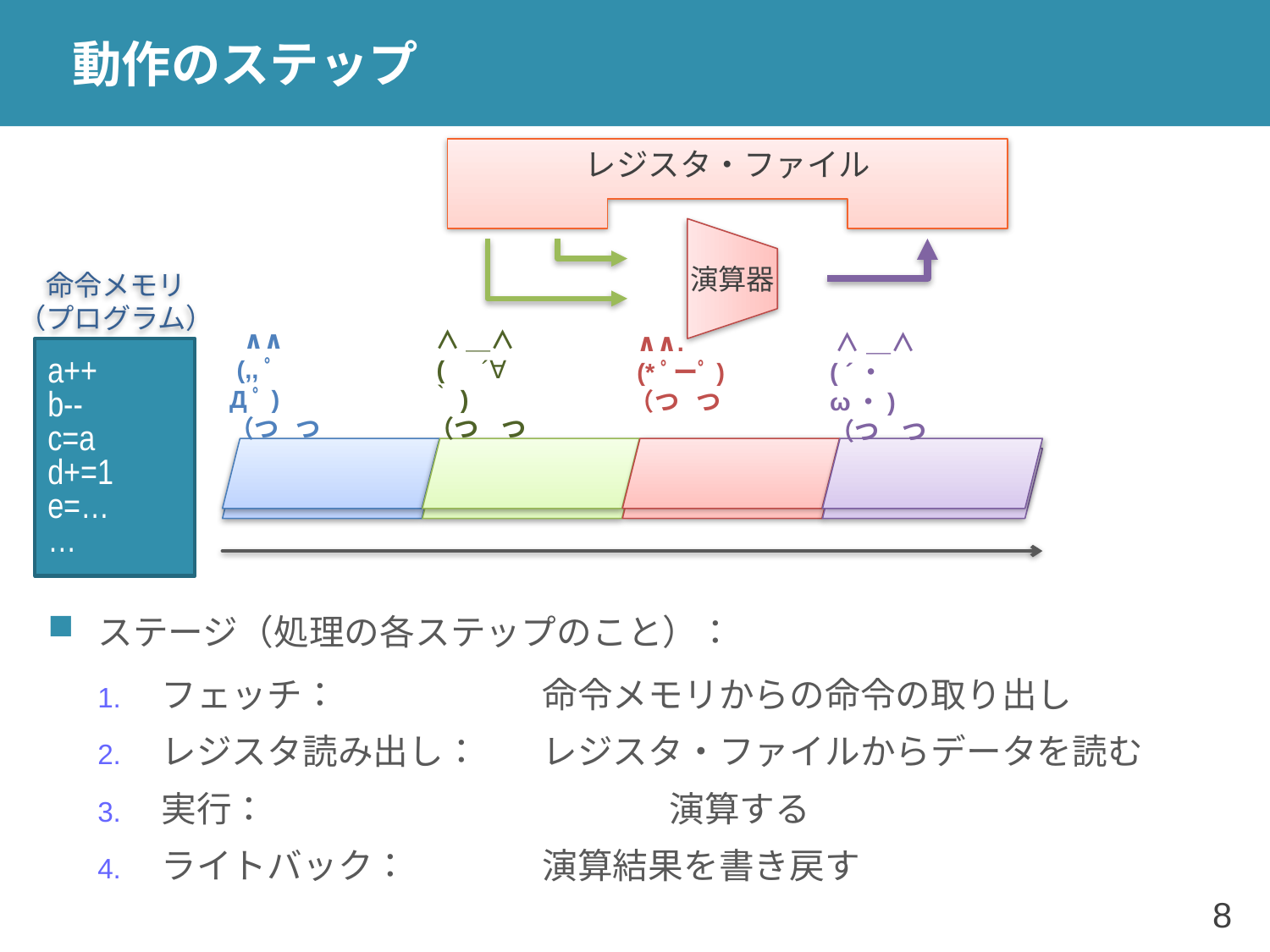

# 動作のステップ
レジスタ・ファイル
演算器

命令メモリ
（プログラム）
  ∧∧
 (,,ﾟДﾟ)
（つ   つ
 ∧＿∧
 (　´∀｀)
（つ    つ
 ∧∧.
 (*ﾟーﾟ)（つ   つ
 ∧＿∧
( ´・ω・)（つ    つ
a++
b--
c=a
d+=1
e=…
…
a++
a++

ステージ（処理の各ステップのこと）：
フェッチ：		命令メモリからの命令の取り出し
レジスタ読み出し：	レジスタ・ファイルからデータを読む
実行：			演算する
ライトバック：		演算結果を書き戻す